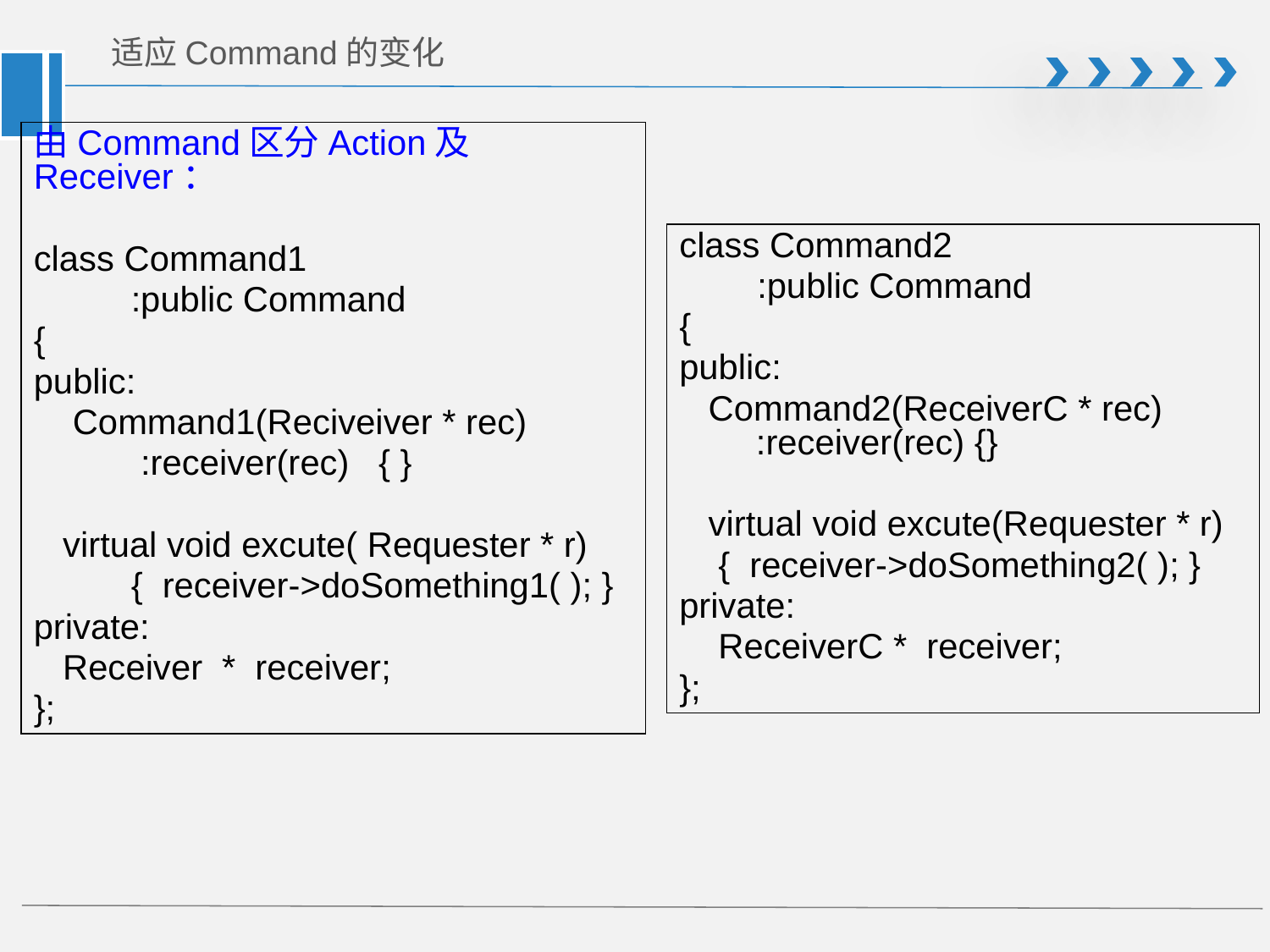

# 适应Command的变化
由Command区分Action及Receiver：

class Command1
          :public Command
{
public:
    Command1(Reciveiver * rec)
           :receiver(rec)   { }

   virtual void excute( Requester * r)
          {  receiver->doSomething1( ); }
private:
   Receiver  *  receiver;
};
class Command2
        :public Command
{
public:
   Command2(ReceiverC * rec) 
   :receiver(rec) {}

   virtual void excute(Requester * r)
    {  receiver->doSomething2( ); }
private:
    ReceiverC *  receiver;
};